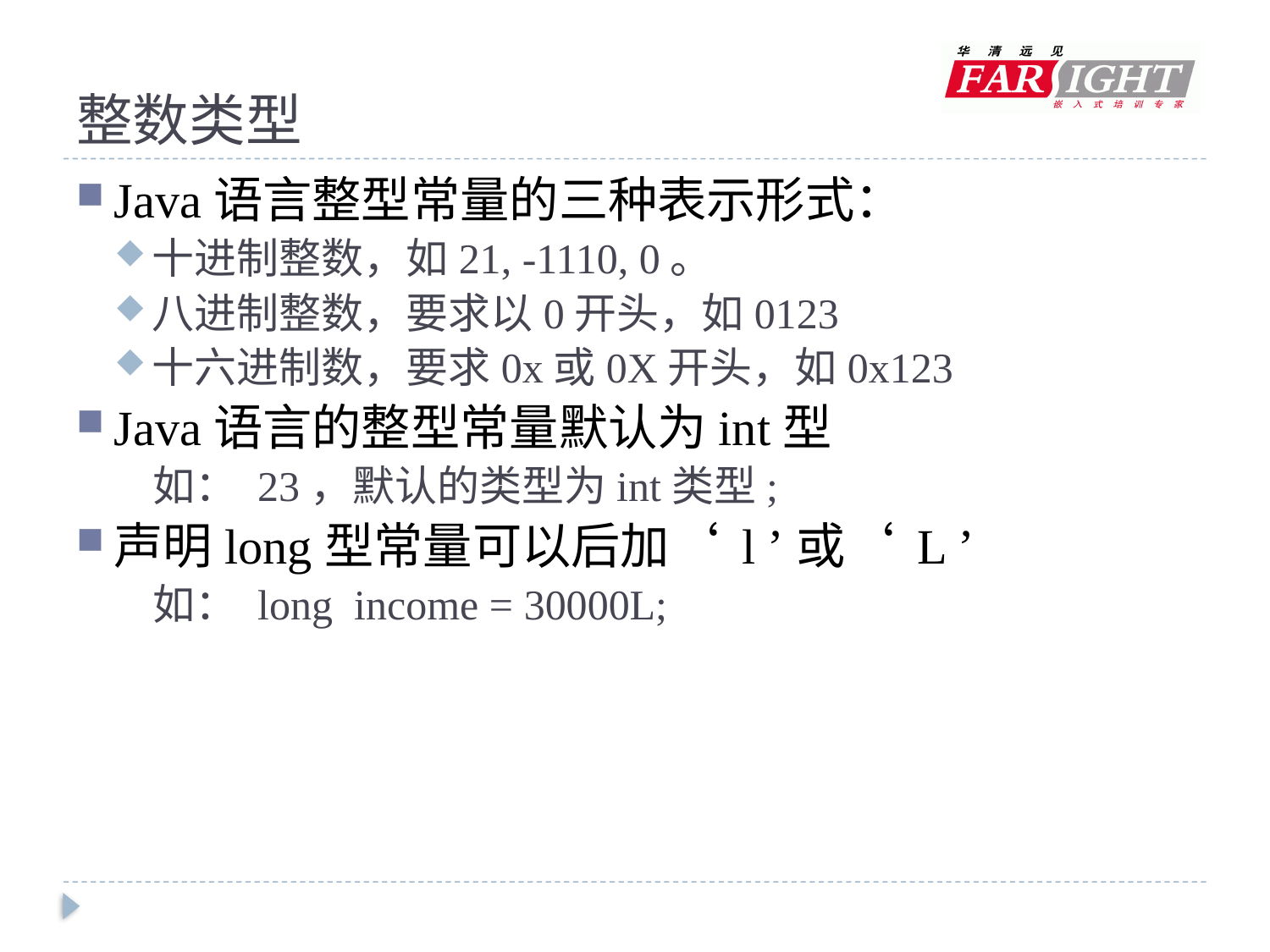

# 整数类型
Java语言整型常量的三种表示形式：
十进制整数，如21, -1110, 0。
八进制整数，要求以0开头，如0123
十六进制数，要求0x或0X开头，如0x123
Java语言的整型常量默认为int型
   如： 23，默认的类型为int类型;
声明long型常量可以后加‘ l ’或‘ L ’
   如： long  income = 30000L;